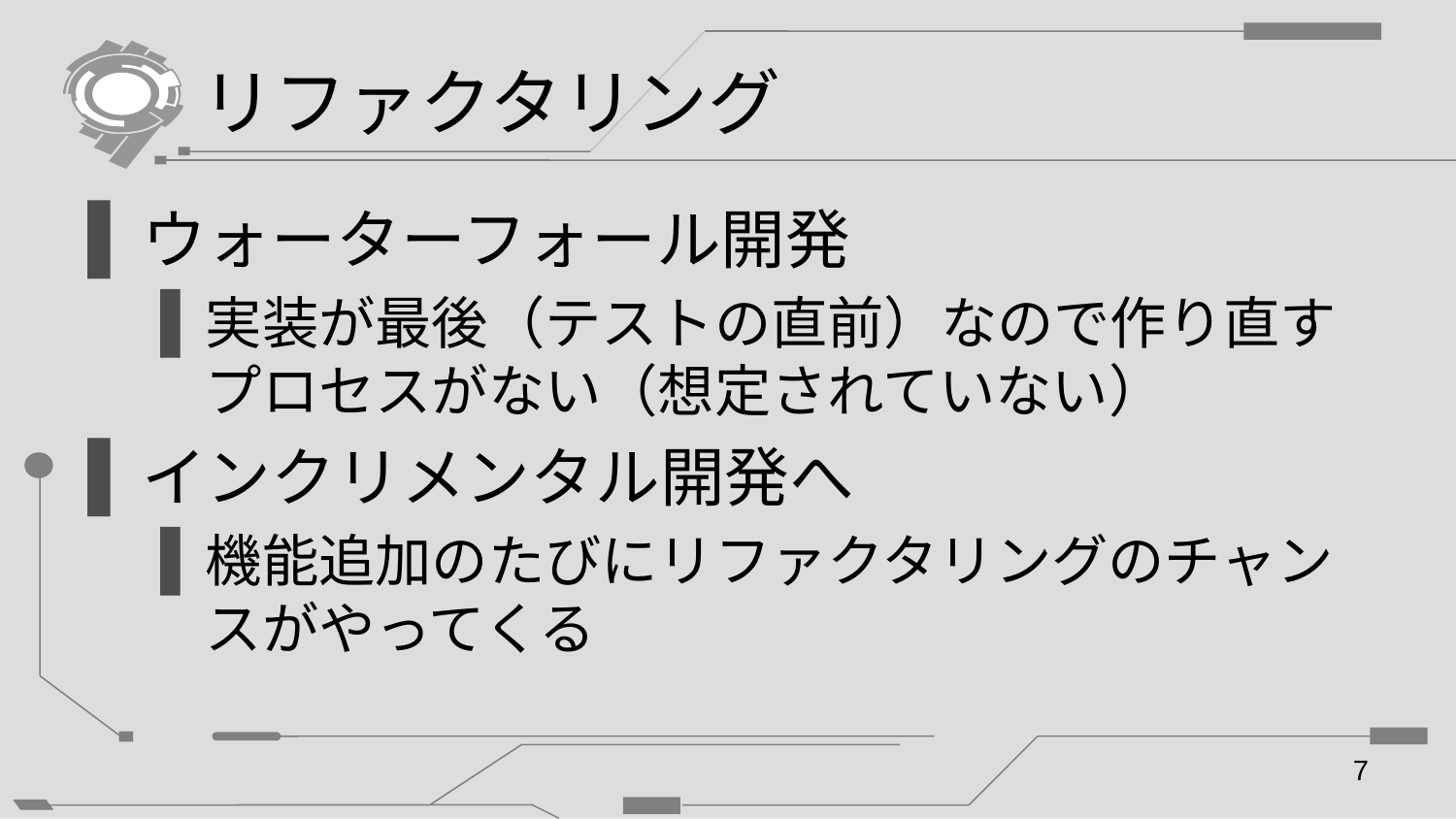

# リファクタリング
ウォーターフォール開発
実装が最後（テストの直前）なので作り直すプロセスがない（想定されていない）
インクリメンタル開発へ
機能追加のたびにリファクタリングのチャンスがやってくる
7